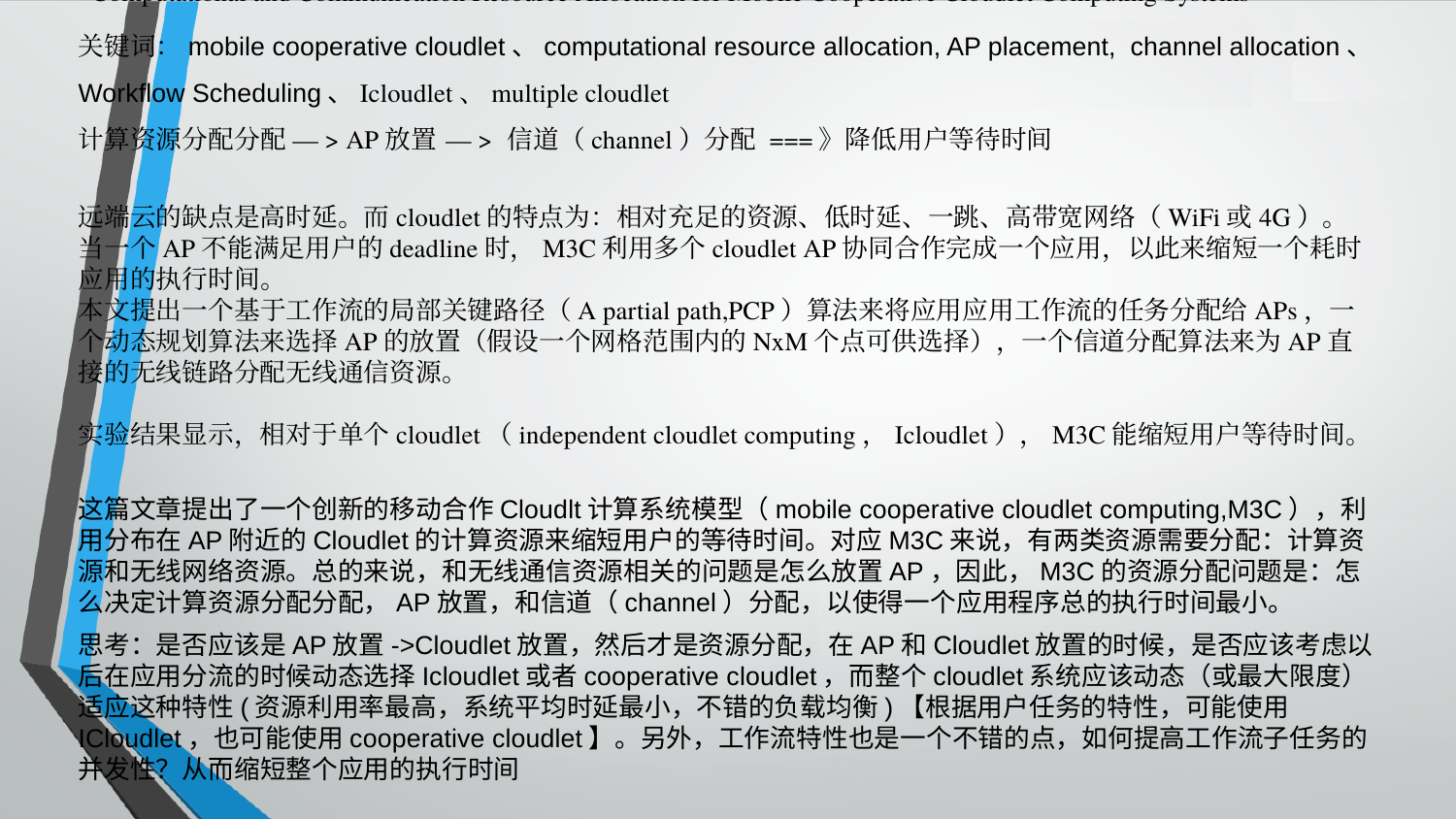

*Computational and Communication Resource Allocation for Mobile Cooperative Cloudlet Computing Systems
关键词：mobile cooperative cloudlet、computational resource allocation, AP placement,  channel allocation、Workflow Scheduling、Icloudlet、multiple cloudlet
计算资源分配分配 —> AP放置 —> 信道（channel）分配 ===》降低用户等待时间

远端云的缺点是高时延。而cloudlet的特点为：相对充足的资源、低时延、一跳、高带宽网络（WiFi或4G）。
当一个AP不能满足用户的deadline时，M3C利用多个cloudlet AP协同合作完成一个应用，以此来缩短一个耗时应用的执行时间。
本文提出一个基于工作流的局部关键路径（A partial path,PCP）算法来将应用应用工作流的任务分配给APs，一个动态规划算法来选择AP的放置（假设一个网格范围内的NxM个点可供选择），一个信道分配算法来为AP直接的无线链路分配无线通信资源。

实验结果显示，相对于单个cloudlet（independent cloudlet computing，Icloudlet），M3C能缩短用户等待时间。

这篇文章提出了一个创新的移动合作Cloudlt计算系统模型（mobile cooperative cloudlet computing,M3C），利用分布在AP附近的Cloudlet的计算资源来缩短用户的等待时间。对应M3C来说，有两类资源需要分配：计算资源和无线网络资源。总的来说，和无线通信资源相关的问题是怎么放置AP，因此，M3C的资源分配问题是：怎么决定计算资源分配分配，AP放置，和信道（channel）分配，以使得一个应用程序总的执行时间最小。
思考：是否应该是AP放置->Cloudlet放置，然后才是资源分配，在AP和Cloudlet放置的时候，是否应该考虑以后在应用分流的时候动态选择Icloudlet或者cooperative cloudlet，而整个cloudlet系统应该动态（或最大限度）适应这种特性(资源利用率最高，系统平均时延最小，不错的负载均衡)【根据用户任务的特性，可能使用ICloudlet，也可能使用cooperative cloudlet】。另外，工作流特性也是一个不错的点，如何提高工作流子任务的并发性？从而缩短整个应用的执行时间